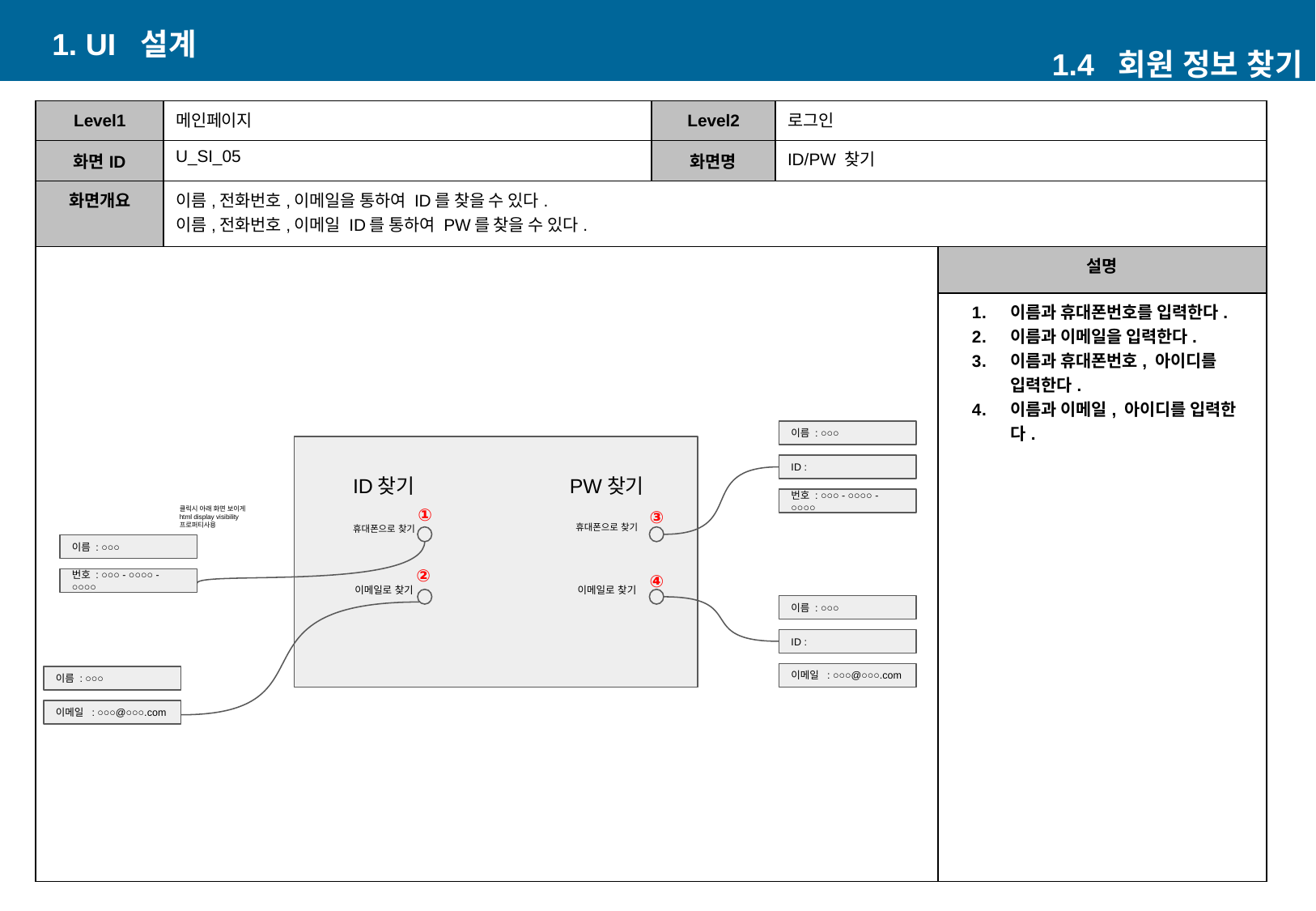

1. UI  설계
1.4  회원 정보 찾기
| Level1 | 메인페이지 | Level2 | 로그인 |  |
| --- | --- | --- | --- | --- |
| 화면ID | U\_SI\_05 | 화면명 | ID/PW 찾기 |  |
| 화면개요 | 이름,전화번호,이메일을 통하여 ID를 찾을 수 있다. 이름,전화번호,이메일 ID를 통하여 PW를 찾을 수 있다. |  |  |  |
|  |  |  |  | 설명 |
|  |  |  |  | 이름과 휴대폰번호를 입력한다. 이름과 이메일을 입력한다. 이름과 휴대폰번호, 아이디를 입력한다. 이름과 이메일, 아이디를 입력한다. |
이름 : ○○○

ID :
ID찾기
PW찾기
번호 : ○○○ - ○○○○ - ○○○○
클릭시 아래 화면 보이게
html display visibility 프로퍼티사용
①
③
휴대폰으로 찾기
휴대폰으로 찾기

이름 : ○○○
②
④
번호 : ○○○ - ○○○○ - ○○○○
이메일로 찾기
이메일로 찾기

이름 : ○○○
ID :
이메일  : ○○○@○○○.com
이름 : ○○○
이메일  : ○○○@○○○.com